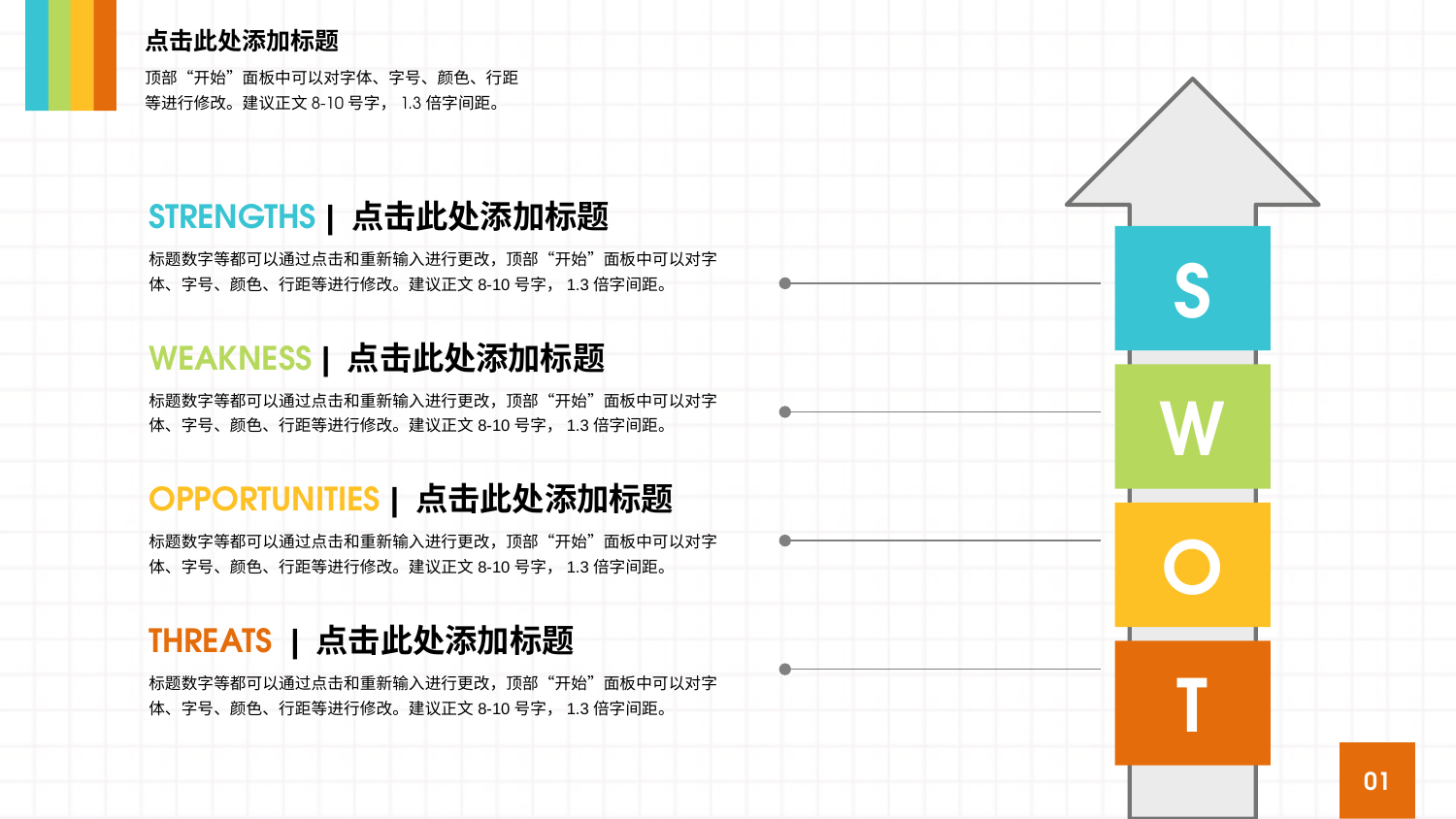

点击此处添加标题
顶部“开始”面板中可以对字体、字号、颜色、行距等进行修改。建议正文8-10号字，1.3倍字间距。

STRENGTHS | 点击此处添加标题
标题数字等都可以通过点击和重新输入进行更改，顶部“开始”面板中可以对字体、字号、颜色、行距等进行修改。建议正文8-10号字，1.3倍字间距。
S
W
O
T
WEAKNESS | 点击此处添加标题
标题数字等都可以通过点击和重新输入进行更改，顶部“开始”面板中可以对字体、字号、颜色、行距等进行修改。建议正文8-10号字，1.3倍字间距。
OPPORTUNITIES | 点击此处添加标题
标题数字等都可以通过点击和重新输入进行更改，顶部“开始”面板中可以对字体、字号、颜色、行距等进行修改。建议正文8-10号字，1.3倍字间距。
THREATS  | 点击此处添加标题
标题数字等都可以通过点击和重新输入进行更改，顶部“开始”面板中可以对字体、字号、颜色、行距等进行修改。建议正文8-10号字，1.3倍字间距。
01